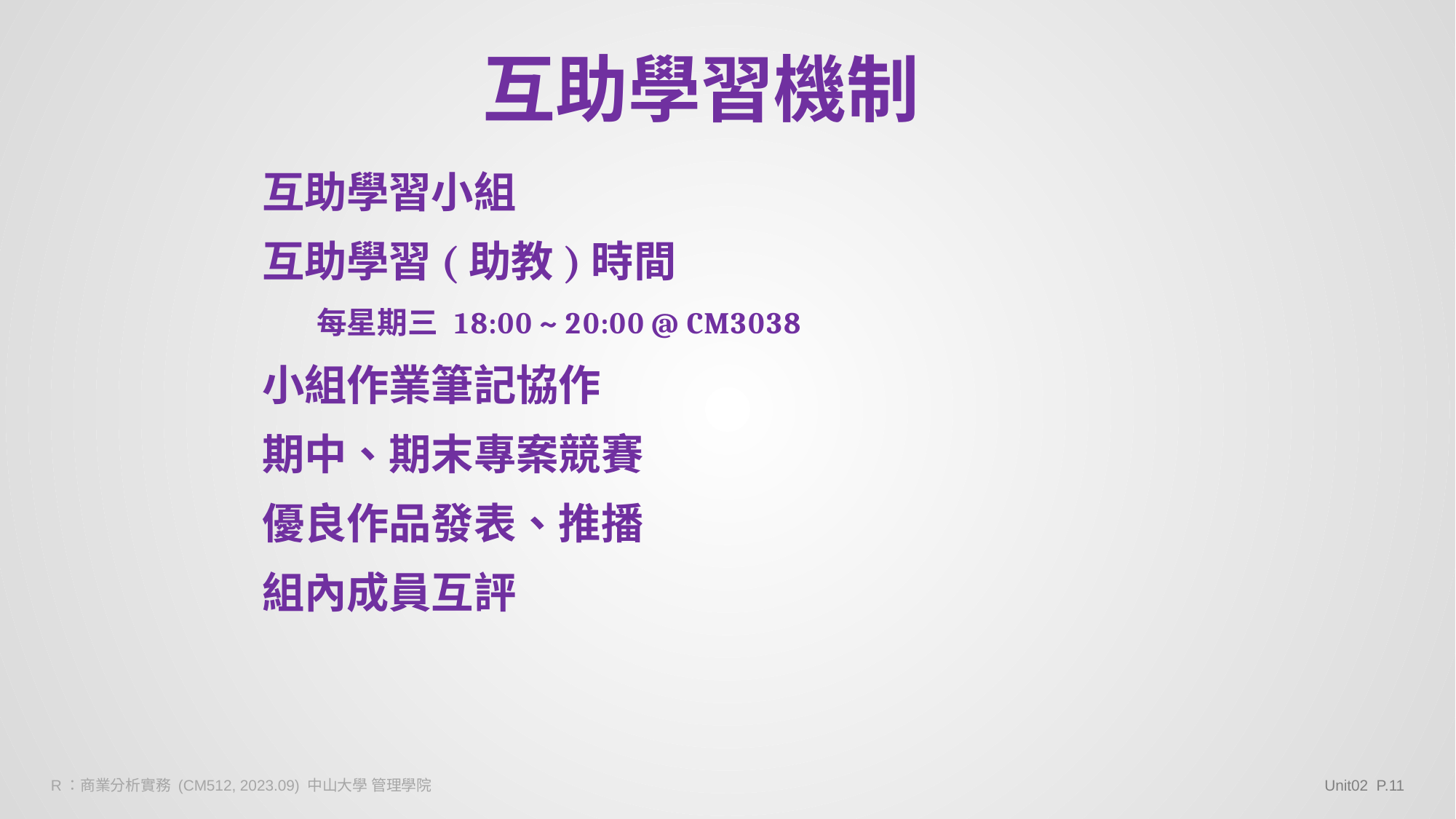

# 互助學習機制
互助學習小組
互助學習(助教)時間
每星期三 18:00 ~ 20:00 @ CM3038
小組作業筆記協作
期中、期末專案競賽
優良作品發表、推播
組內成員互評